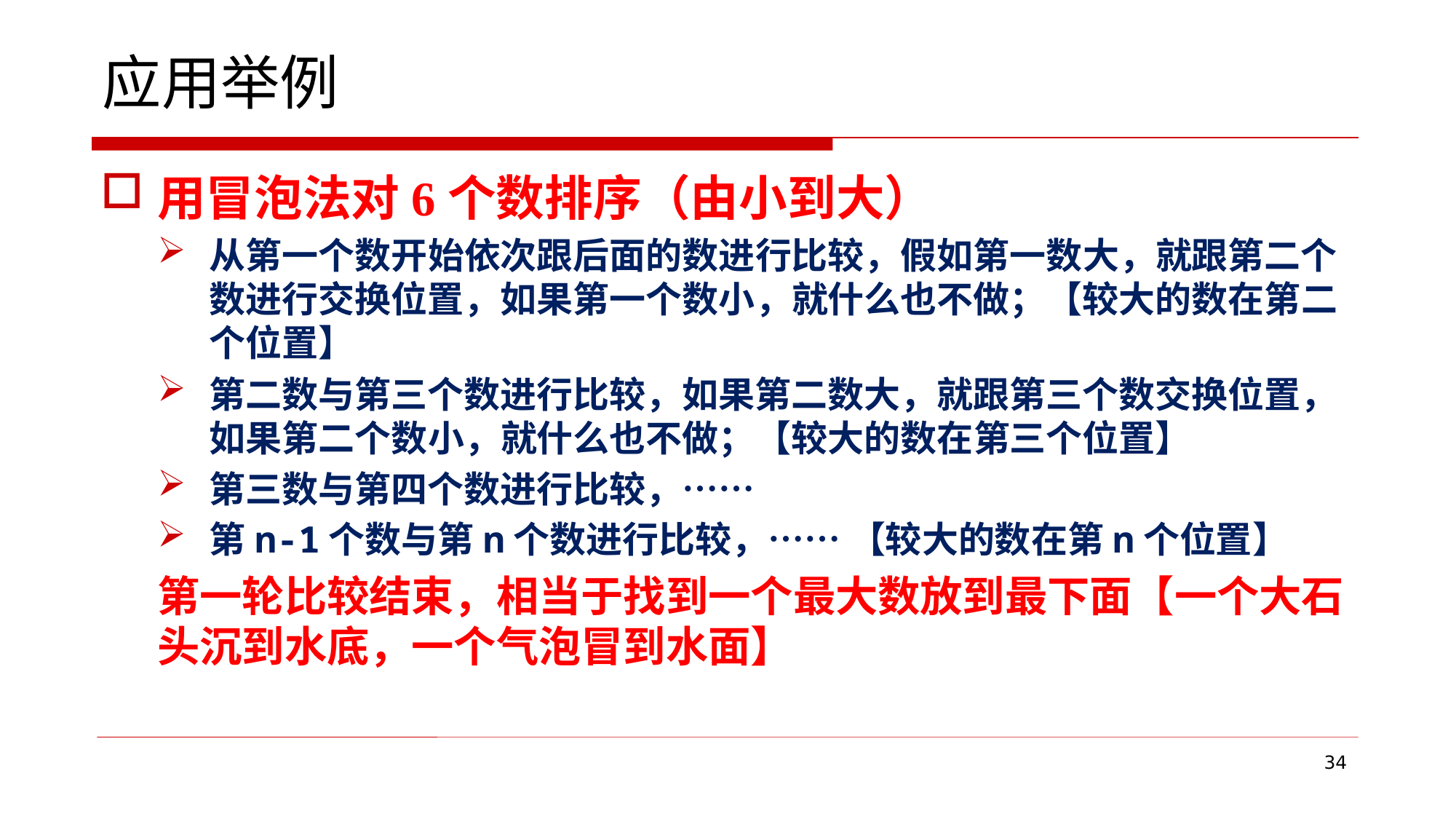

# 应用举例
用冒泡法对6个数排序（由小到大）
从第一个数开始依次跟后面的数进行比较，假如第一数大，就跟第二个数进行交换位置，如果第一个数小，就什么也不做；【较大的数在第二个位置】
第二数与第三个数进行比较，如果第二数大，就跟第三个数交换位置，如果第二个数小，就什么也不做；【较大的数在第三个位置】
第三数与第四个数进行比较，……
第n-1个数与第n个数进行比较，…… 【较大的数在第n个位置】
第一轮比较结束，相当于找到一个最大数放到最下面【一个大石头沉到水底，一个气泡冒到水面】
34